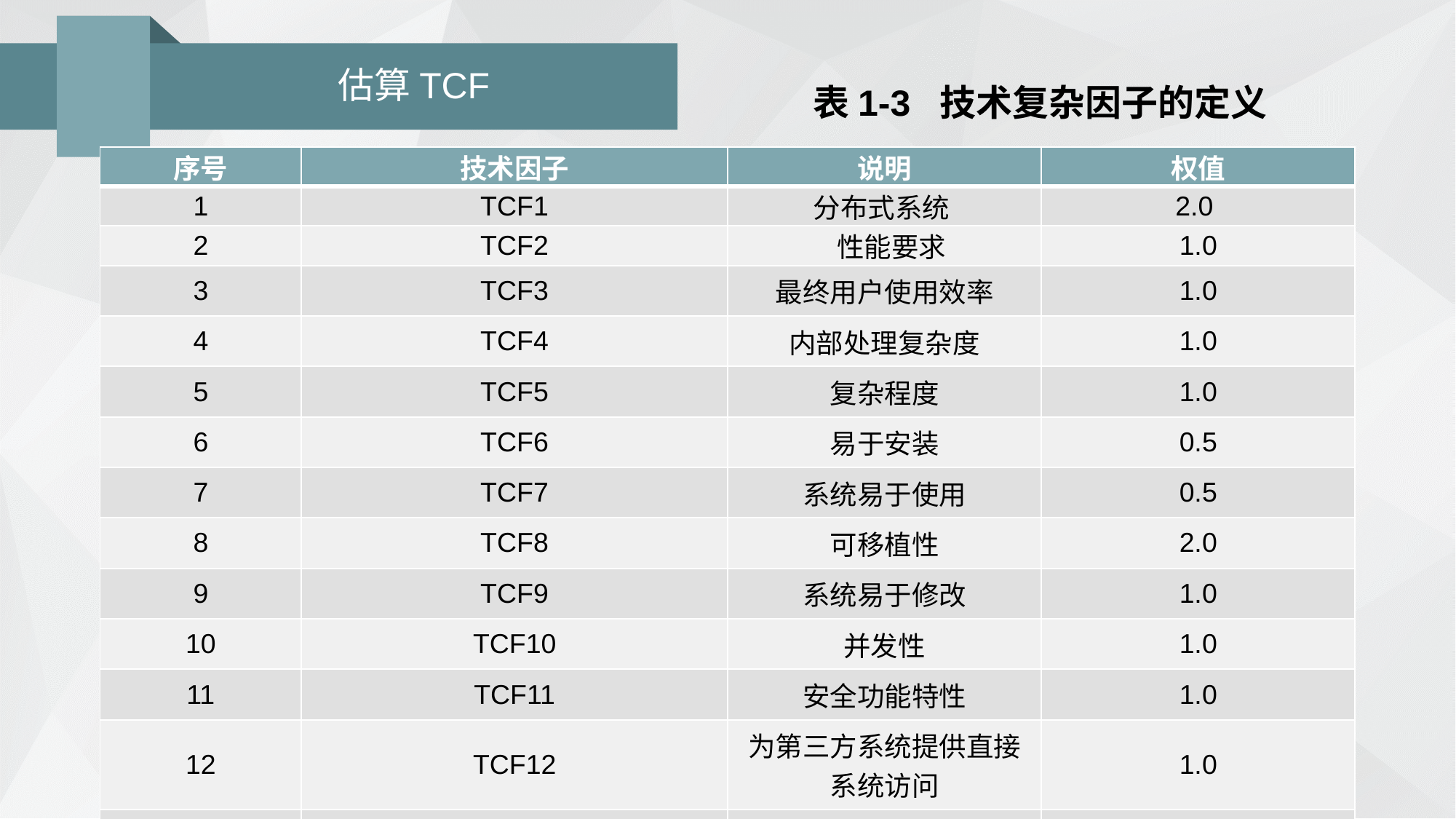

# 估算TCF
表1-3  技术复杂因子的定义
| 序号 | 技术因子 | 说明 | 权值 |
| --- | --- | --- | --- |
| 1 | TCF1 | 分布式系统 | 2.0 |
| 2 | TCF2 | 性能要求 | 1.0 |
| 3 | TCF3 | 最终用户使用效率 | 1.0 |
| 4 | TCF4 | 内部处理复杂度 | 1.0 |
| 5 | TCF5 | 复杂程度 | 1.0 |
| 6 | TCF6 | 易于安装 | 0.5 |
| 7 | TCF7 | 系统易于使用 | 0.5 |
| 8 | TCF8 | 可移植性 | 2.0 |
| 9 | TCF9 | 系统易于修改 | 1.0 |
| 10 | TCF10 | 并发性 | 1.0 |
| 11 | TCF11 | 安全功能特性 | 1.0 |
| 12 | TCF12 | 为第三方系统提供直接系统访问 | 1.0 |
| 13 | TCF13 | 特殊的用户培训设施 | 1.0 |